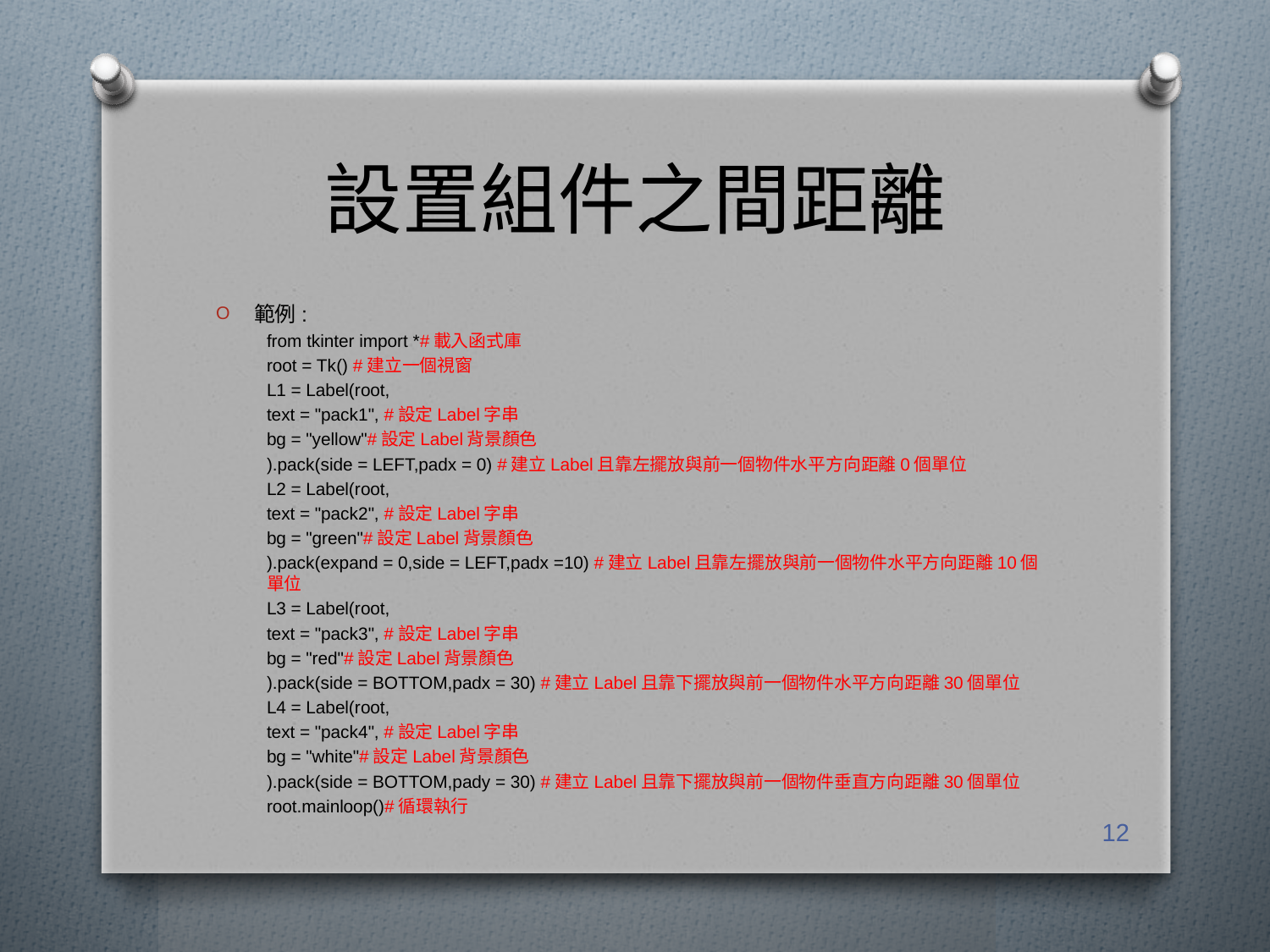

# 設置組件之間距離
範例:
from tkinter import *#載入函式庫
root = Tk() #建立一個視窗
L1 = Label(root,
text = "pack1", #設定Label字串
bg = "yellow"#設定Label背景顏色
).pack(side = LEFT,padx = 0) #建立Label且靠左擺放與前一個物件水平方向距離0個單位
L2 = Label(root,
text = "pack2", #設定Label字串
bg = "green"#設定Label背景顏色
).pack(expand = 0,side = LEFT,padx =10) #建立Label且靠左擺放與前一個物件水平方向距離10個單位
L3 = Label(root,
text = "pack3", #設定Label字串
bg = "red"#設定Label背景顏色
).pack(side = BOTTOM,padx = 30) #建立Label且靠下擺放與前一個物件水平方向距離30個單位
L4 = Label(root,
text = "pack4", #設定Label字串
bg = "white"#設定Label背景顏色
).pack(side = BOTTOM,pady = 30) #建立Label且靠下擺放與前一個物件垂直方向距離30個單位
root.mainloop()#循環執行
12